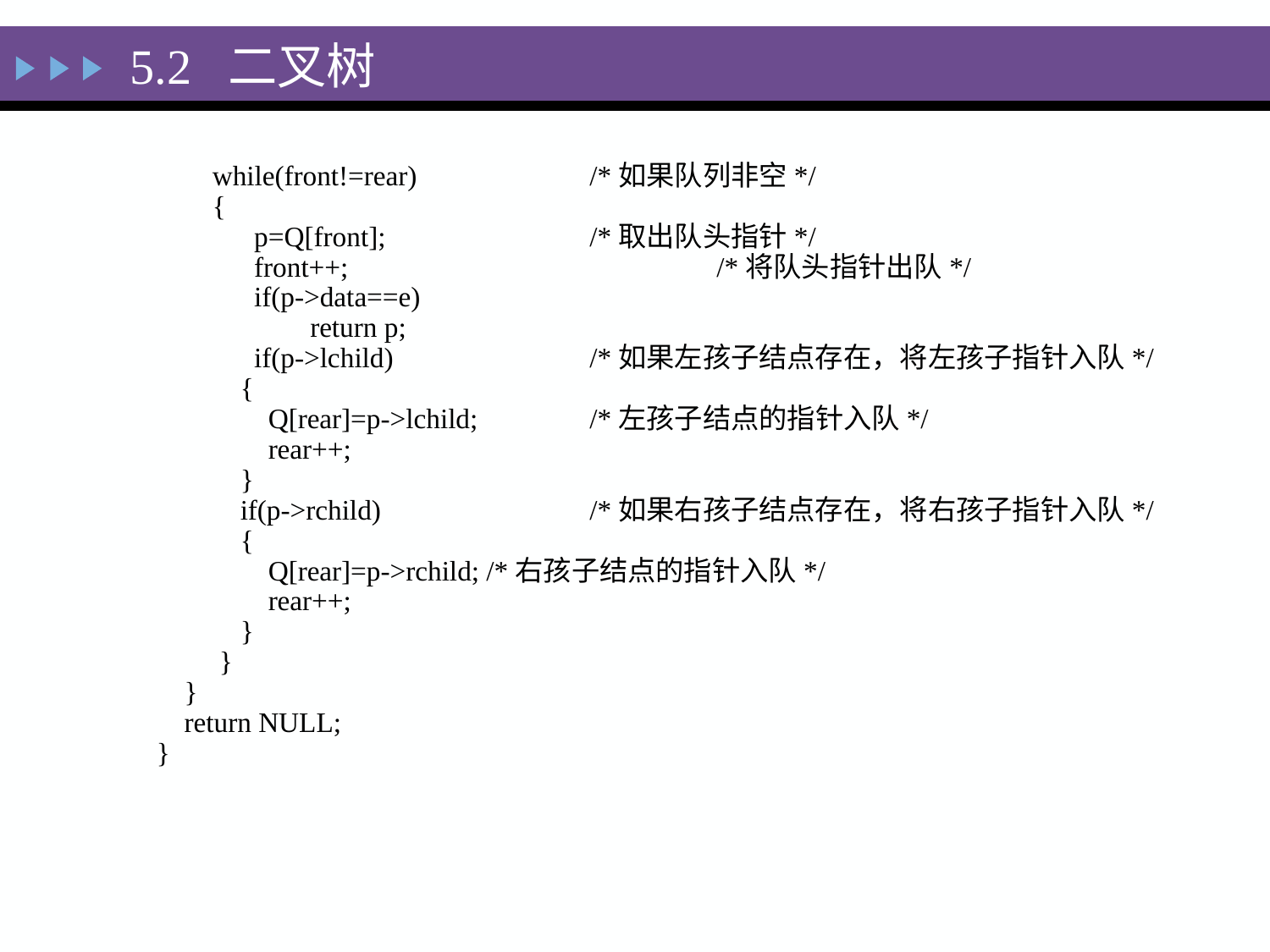

# 5.2  二叉树
        while(front!=rear) 		/*如果队列非空*/
        {
              p=Q[front]; 		/*取出队头指针*/
              front++;			/*将队头指针出队*/
              if(p->data==e)
                      return p;
              if(p->lchild) 		/*如果左孩子结点存在，将左孩子指针入队*/
            {
                Q[rear]=p->lchild;	/*左孩子结点的指针入队*/
                rear++;
            }
            if(p->rchild)		/*如果右孩子结点存在，将右孩子指针入队*/
            {
                Q[rear]=p->rchild; /*右孩子结点的指针入队*/
                rear++;
            }
         }
    }
    return NULL;
}